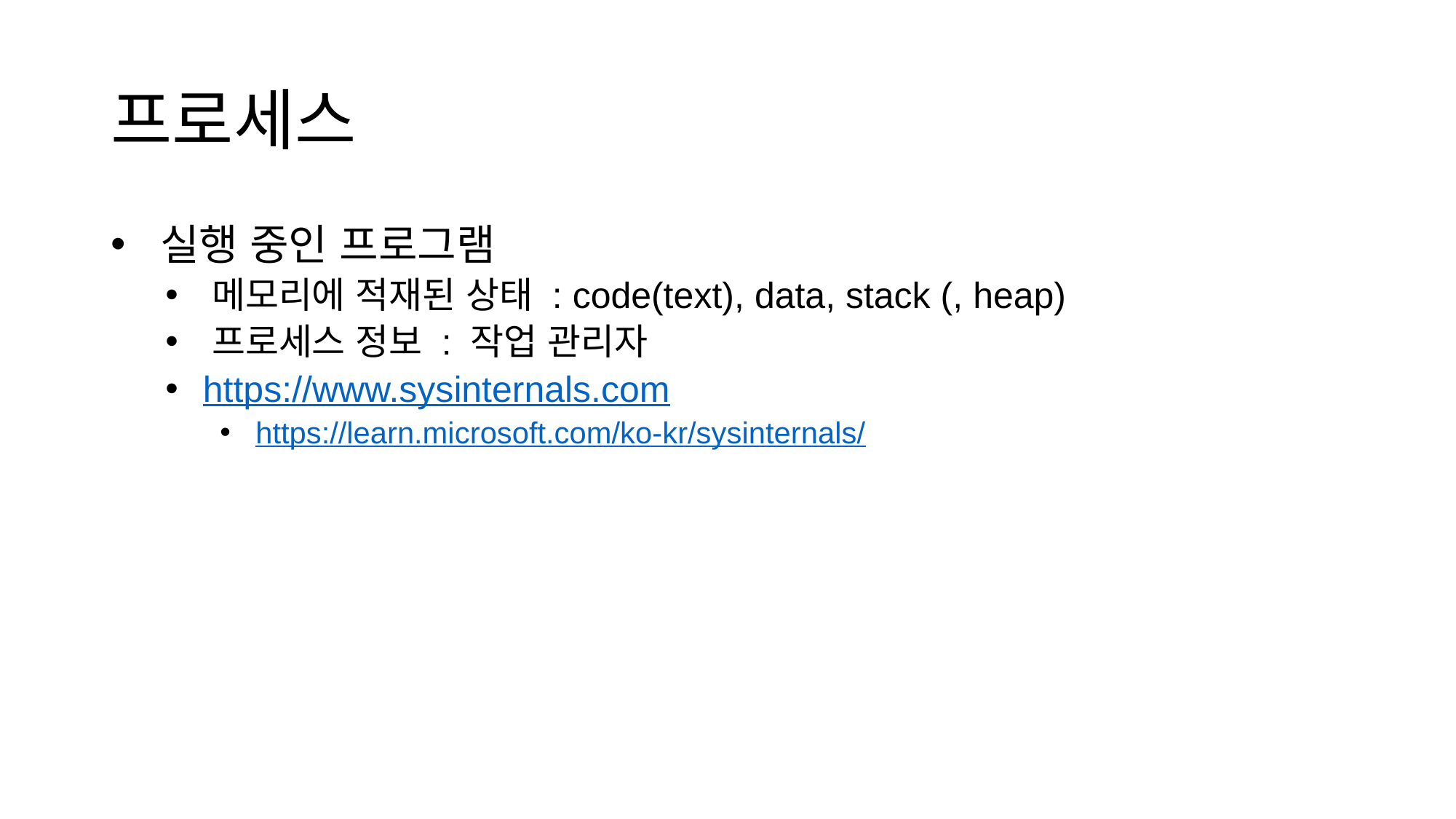

# 프로세스
 실행 중인 프로그램
 메모리에 적재된 상태 : code(text), data, stack (, heap)
 프로세스 정보 : 작업 관리자
 https://www.sysinternals.com
 https://learn.microsoft.com/ko-kr/sysinternals/